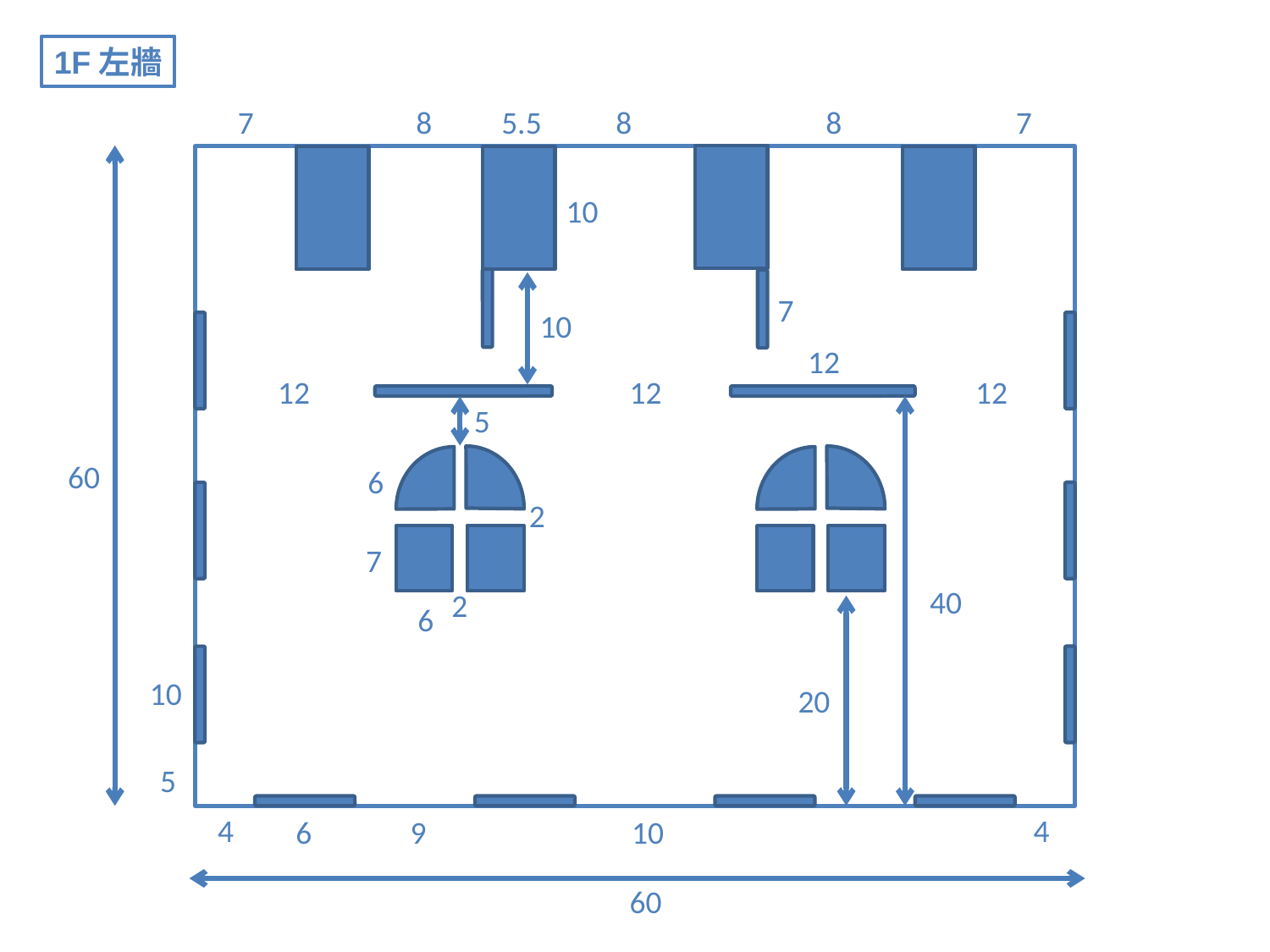

1F左牆
7
8
5.5
8
8
7

10
7
10

12

12
12
12

5

60
6
2

7
40
2
6
10
20

5

4
4
6
9
10
60